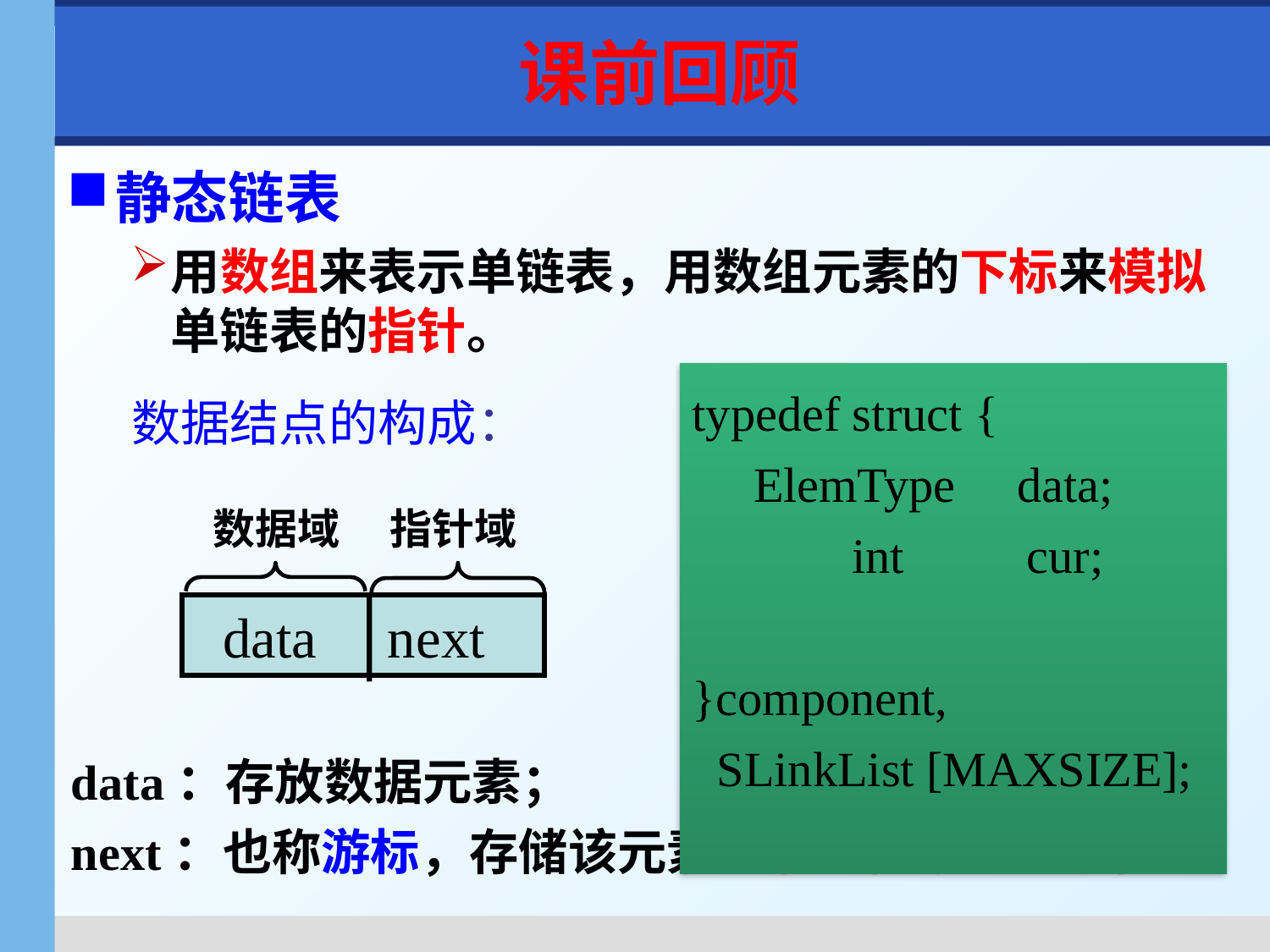

# 课前回顾
静态链表
用数组来表示单链表，用数组元素的下标来模拟单链表的指针。

typedef struct {
     ElemType     data;
             int          cur;
}component,
  SLinkList [MAXSIZE];
数据结点的构成：

数据域
指针域
  data     next

data：存放数据元素；
next：也称游标，存储该元素的后继在数组的下标。